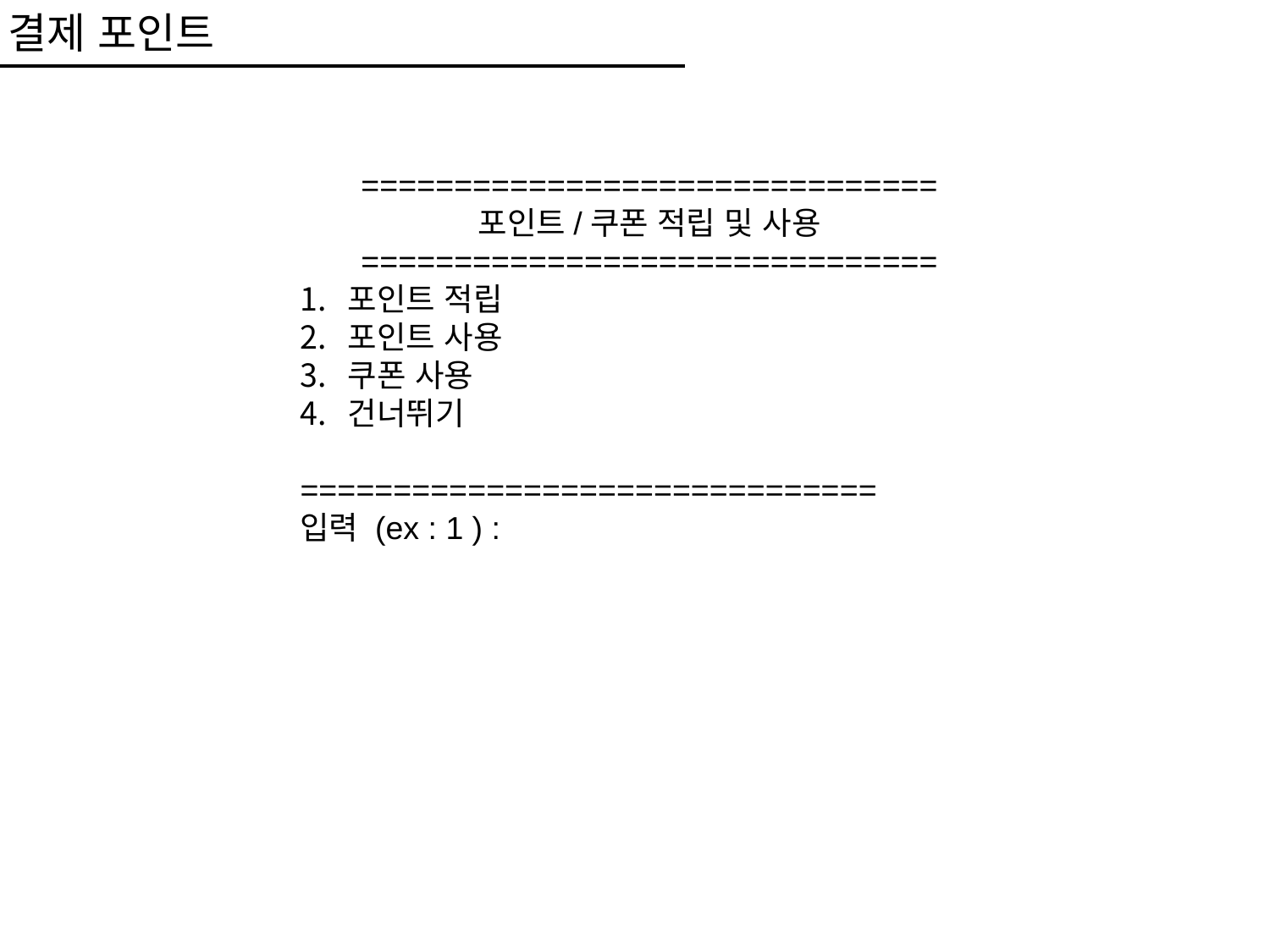

결제 포인트
===============================
포인트/쿠폰 적립 및 사용
===============================
포인트 적립
포인트 사용
쿠폰 사용
건너뛰기

===============================
입력 (ex : 1 ) :